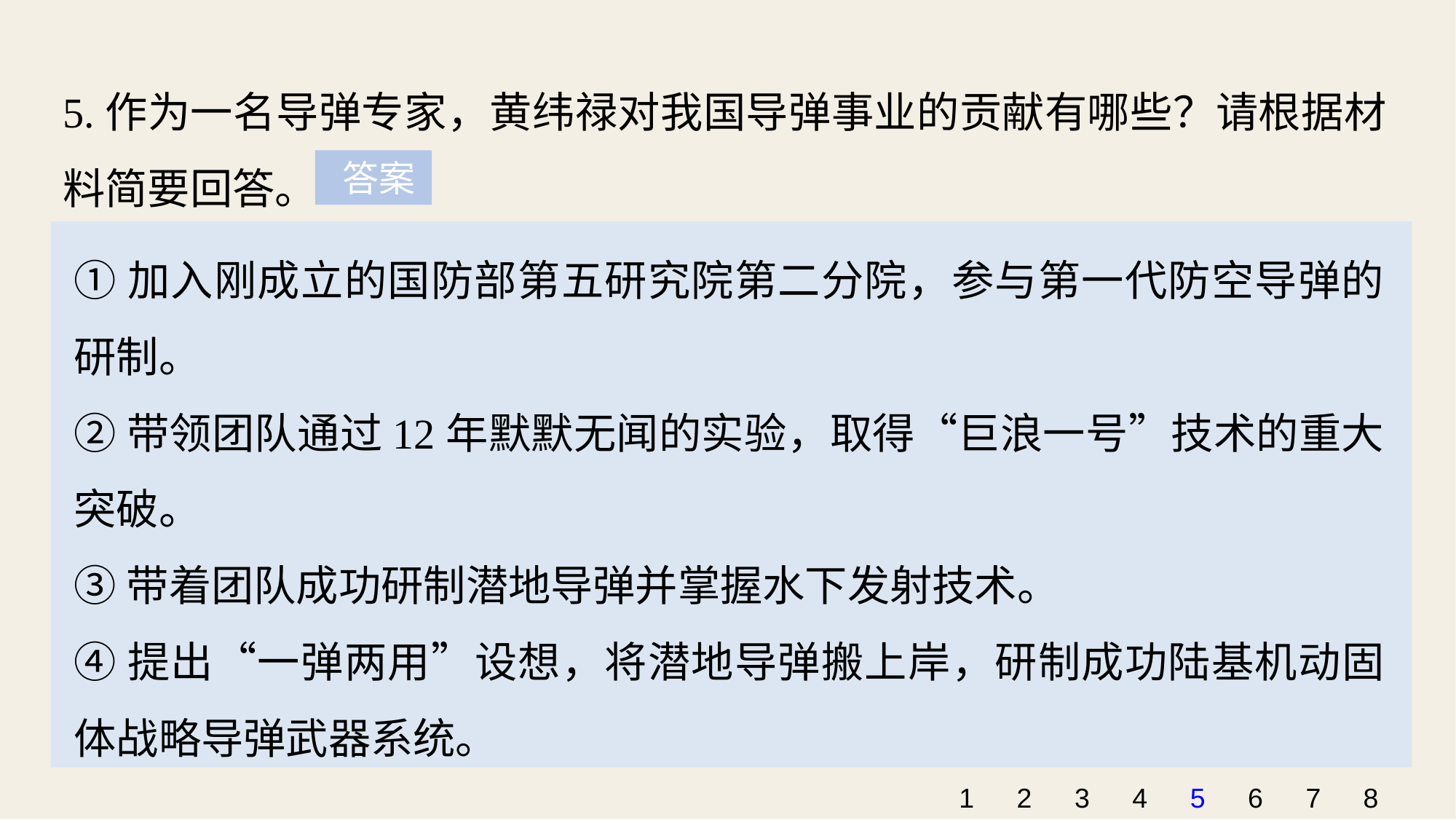

5.作为一名导弹专家，黄纬禄对我国导弹事业的贡献有哪些？请根据材料简要回答。
 答案
①加入刚成立的国防部第五研究院第二分院，参与第一代防空导弹的研制。
②带领团队通过12年默默无闻的实验，取得“巨浪一号”技术的重大突破。
③带着团队成功研制潜地导弹并掌握水下发射技术。
④提出“一弹两用”设想，将潜地导弹搬上岸，研制成功陆基机动固体战略导弹武器系统。

1
2
3
4
5
6
7
8